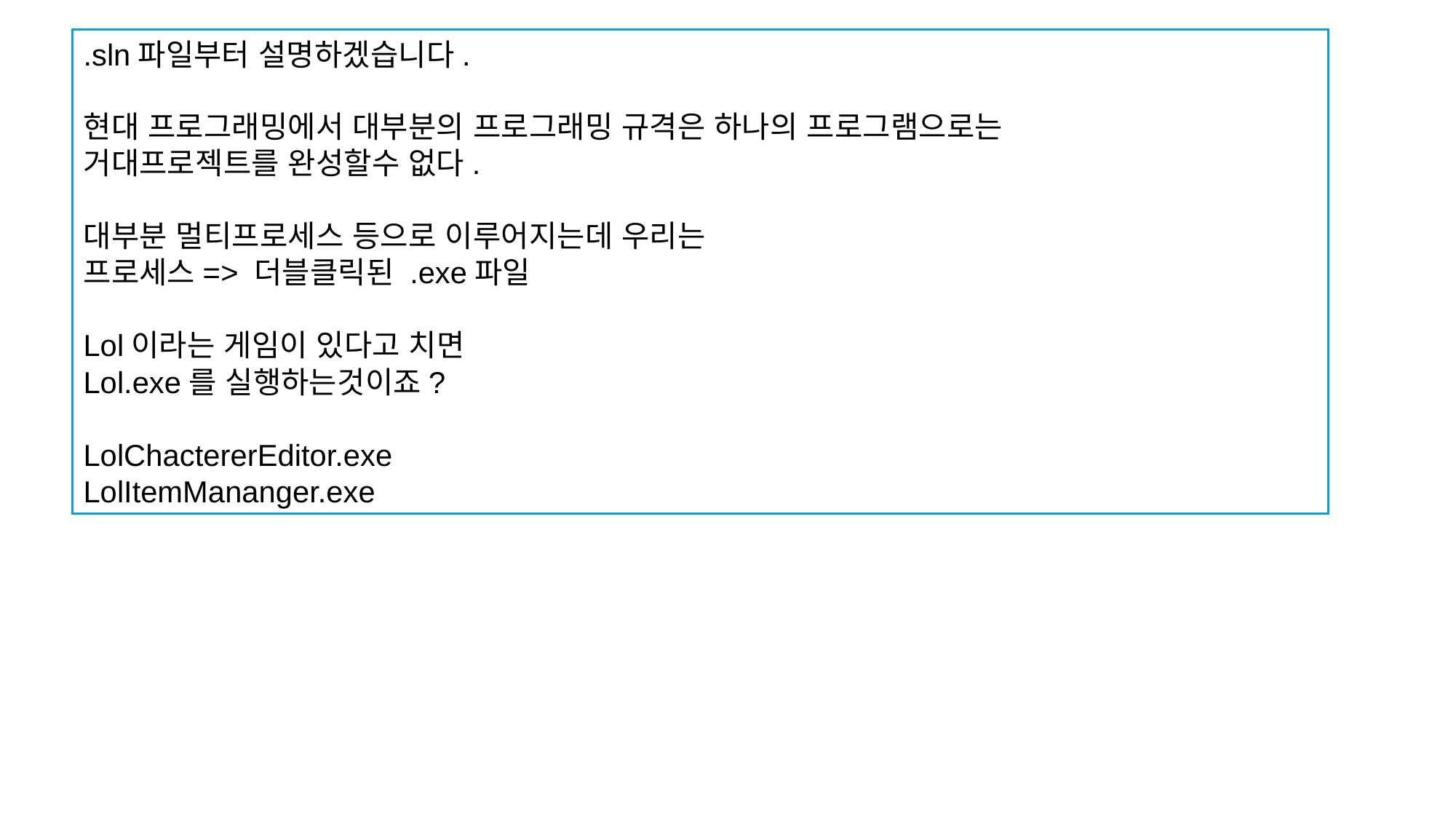

.sln파일부터 설명하겠습니다.

현대 프로그래밍에서 대부분의 프로그래밍 규격은 하나의 프로그램으로는
거대프로젝트를 완성할수 없다.

대부분 멀티프로세스 등으로 이루어지는데 우리는
프로세스=> 더블클릭된 .exe파일

Lol이라는 게임이 있다고 치면
Lol.exe를 실행하는것이죠?
LolChactererEditor.exe
LolItemMananger.exe